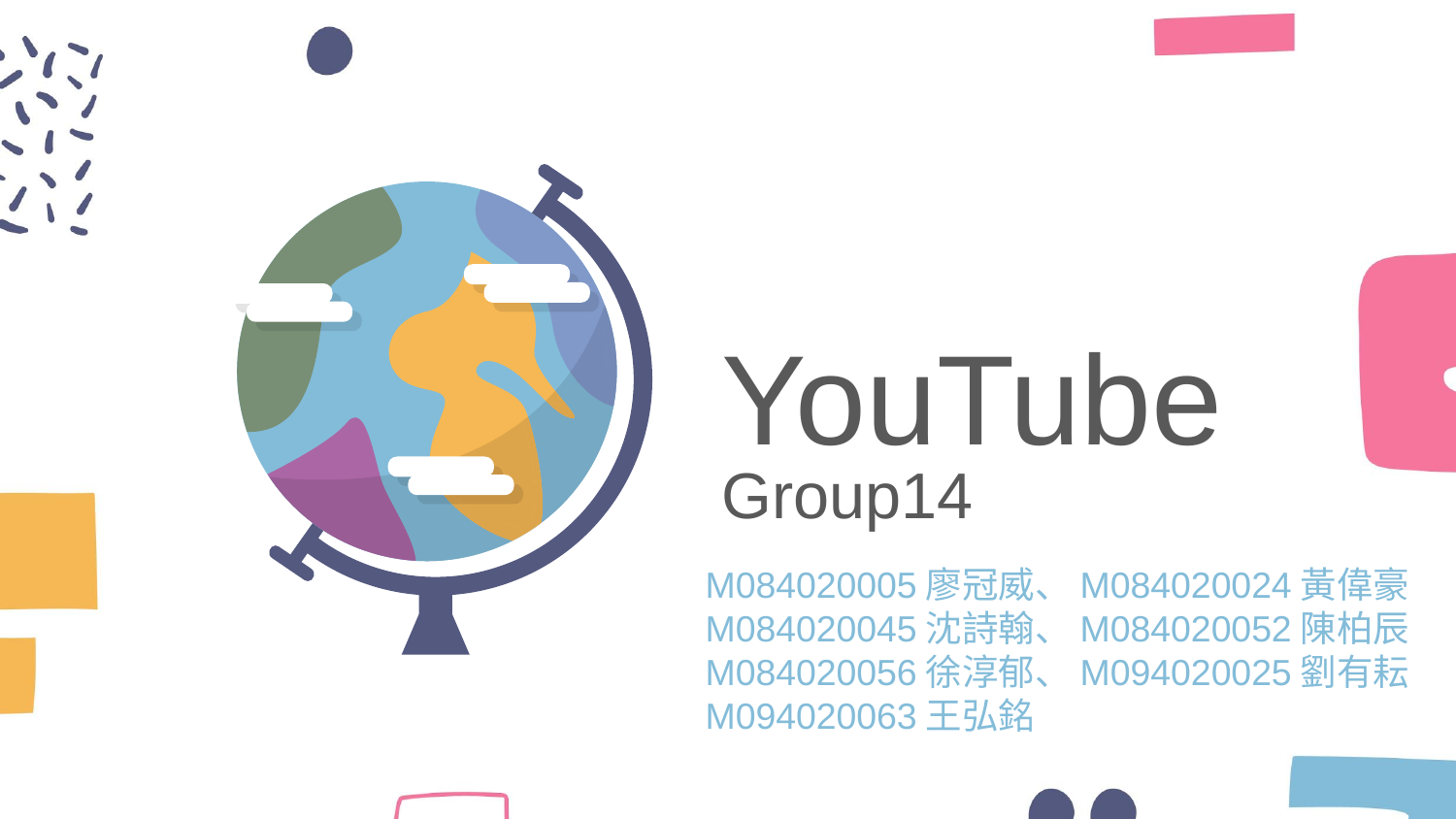

# YouTube Group14

	M084020005廖冠威、M084020024黃偉豪	M084020045沈詩翰、M084020052陳柏辰	M084020056徐淳郁、M094020025劉有耘	M094020063王弘銘